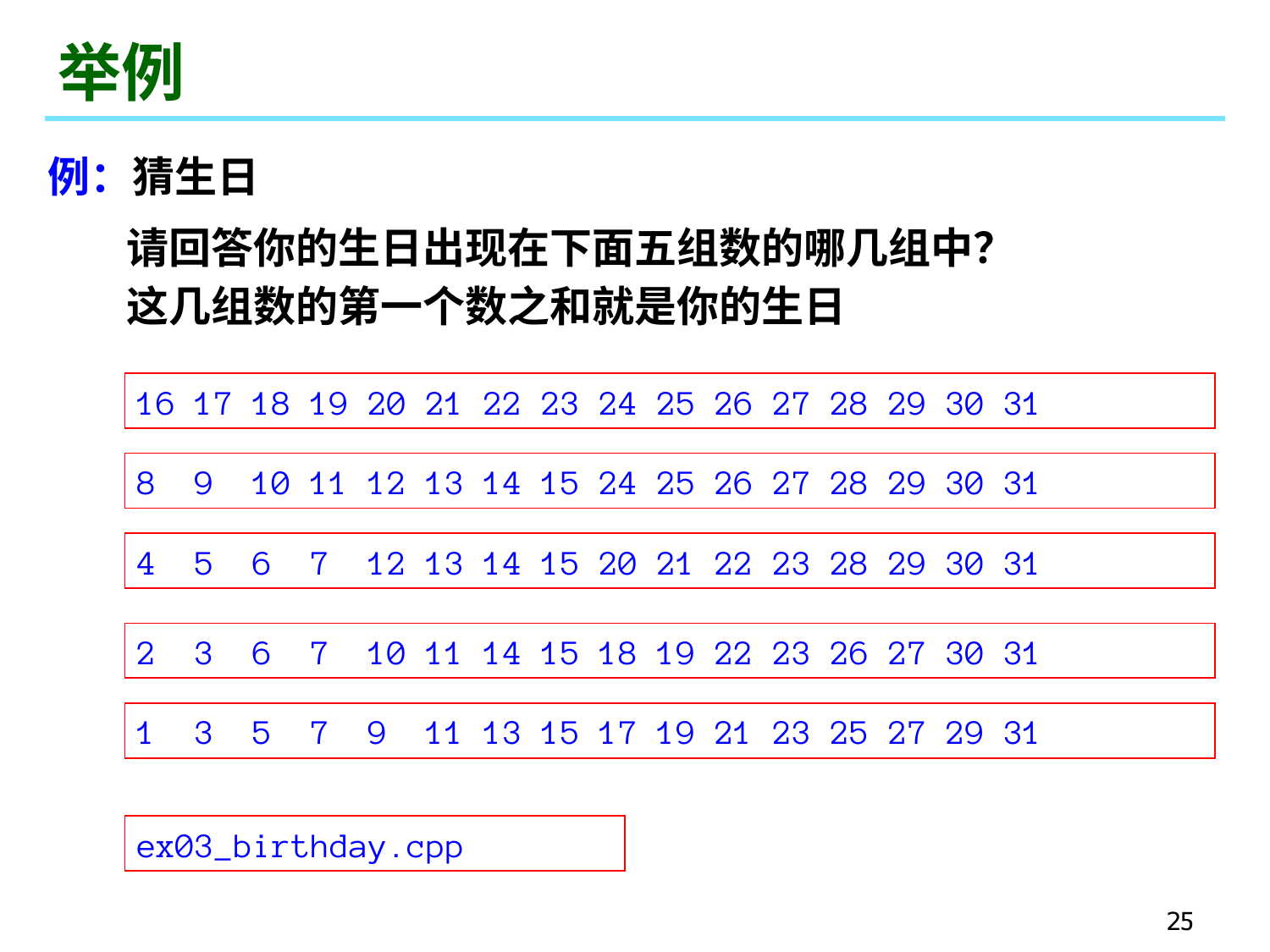

# 举例
例：猜生日
请回答你的生日出现在下面五组数的哪几组中？
这几组数的第一个数之和就是你的生日
16 17 18 19 20 21 22 23 24 25 26 27 28 29 30 31
8  9  10 11 12 13 14 15 24 25 26 27 28 29 30 31
4  5  6  7  12 13 14 15 20 21 22 23 28 29 30 31
2  3  6  7  10 11 14 15 18 19 22 23 26 27 30 31
1  3  5  7  9  11 13 15 17 19 21 23 25 27 29 31
ex03_birthday.cpp
25